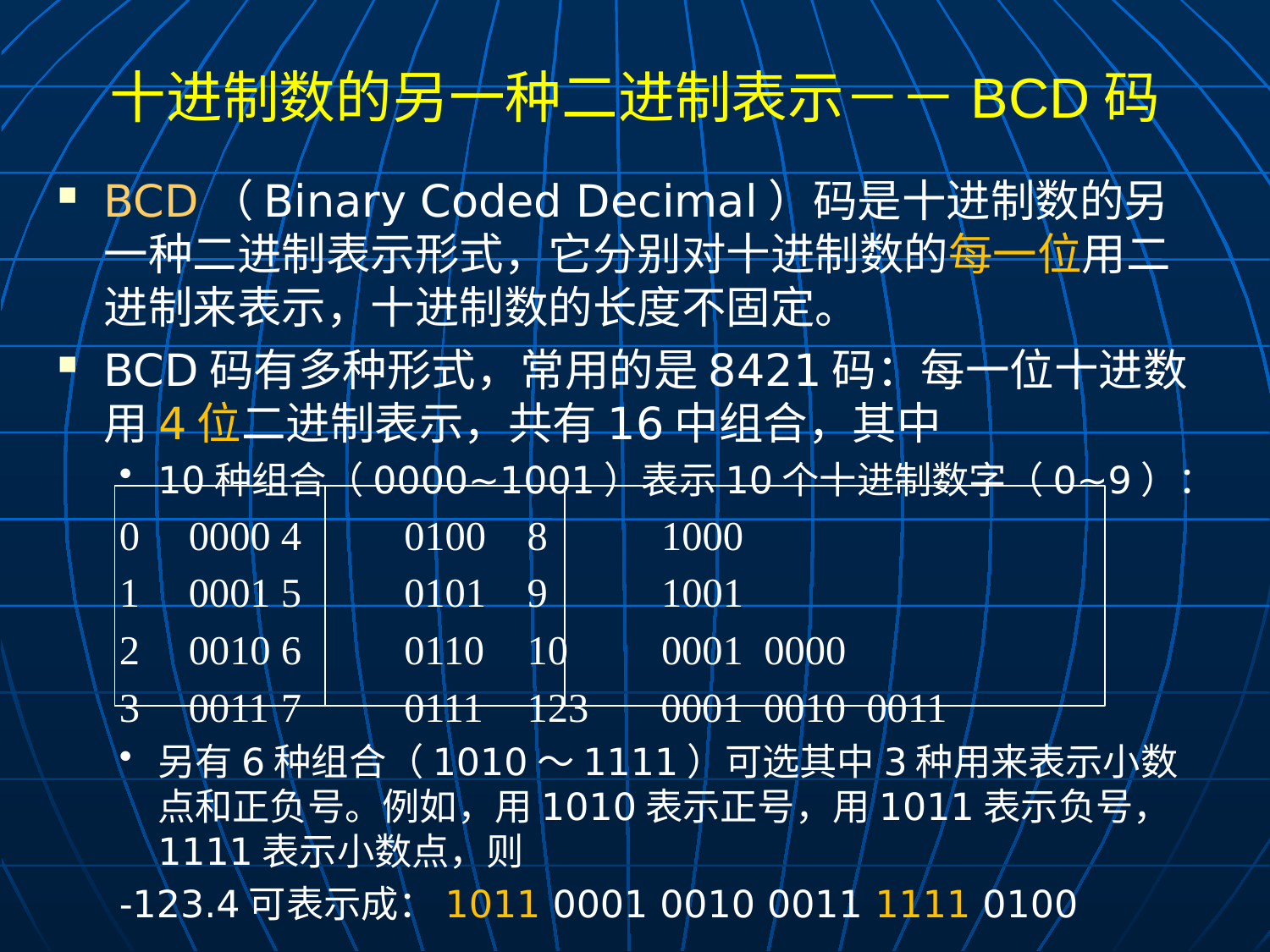

# 十进制数的另一种二进制表示－－BCD码
BCD（Binary Coded Decimal）码是十进制数的另一种二进制表示形式，它分别对十进制数的每一位用二进制来表示，十进制数的长度不固定。
BCD码有多种形式，常用的是8421码：每一位十进数用4位二进制表示，共有16中组合，其中
10种组合（0000~1001）表示10个十进制数字（0~9）：
0	   0000	4	0100		8           1000
1	   0001	5	0101		9           1001
2	   0010	6	0110 		10         0001  0000
3	   0011	7	0111		123       0001  0010  0011
另有6种组合（1010～1111）可选其中3种用来表示小数点和正负号。例如，用1010表示正号，用1011表示负号，1111表示小数点，则
-123.4可表示成：1011 0001 0010 0011 1111 0100